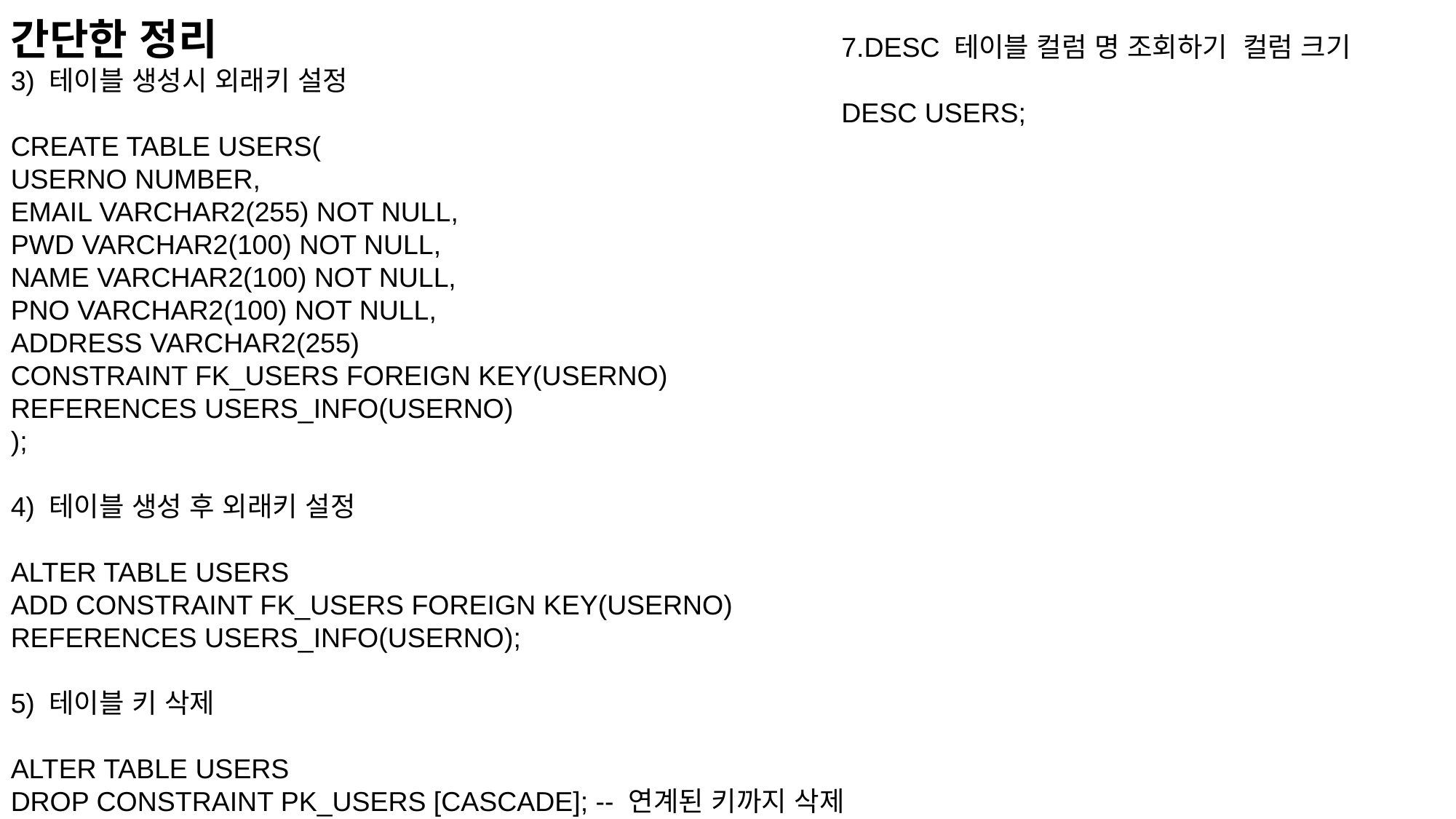

간단한 정리
3) 테이블 생성시 외래키 설정

CREATE TABLE USERS(
USERNO NUMBER,
EMAIL VARCHAR2(255) NOT NULL,
PWD VARCHAR2(100) NOT NULL,
NAME VARCHAR2(100) NOT NULL,
PNO VARCHAR2(100) NOT NULL,
ADDRESS VARCHAR2(255)
CONSTRAINT FK_USERS FOREIGN KEY(USERNO)
REFERENCES USERS_INFO(USERNO)
);

4) 테이블 생성 후 외래키 설정

ALTER TABLE USERS
ADD CONSTRAINT FK_USERS FOREIGN KEY(USERNO)
REFERENCES USERS_INFO(USERNO);

5) 테이블 키 삭제

ALTER TABLE USERS
DROP CONSTRAINT PK_USERS [CASCADE]; -- 연계된 키까지 삭제
7.DESC 테이블 컬럼 명 조회하기  컬럼 크기

DESC USERS;